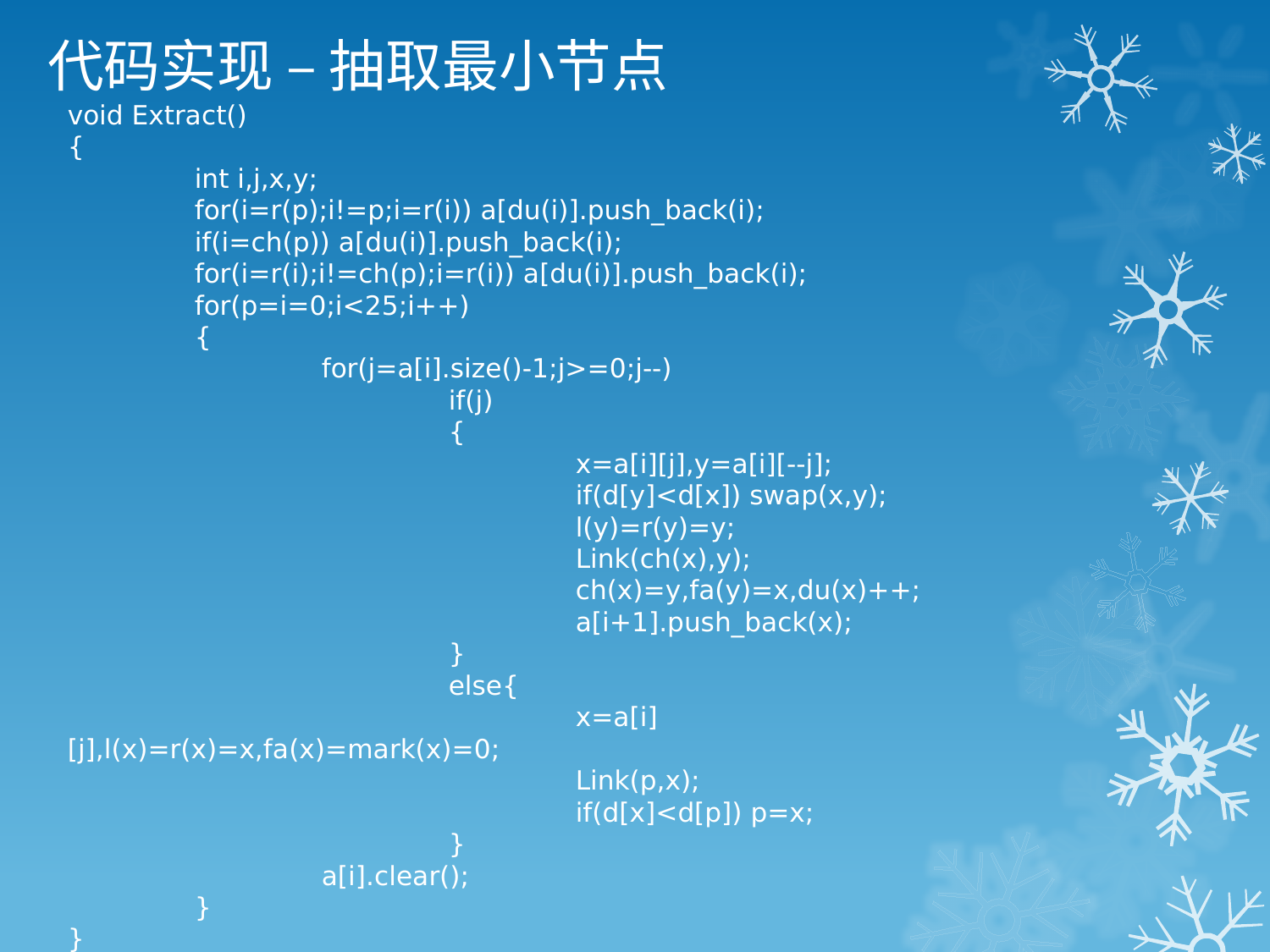

# 代码实现 – 抽取最小节点
void Extract()
{
	int i,j,x,y;
	for(i=r(p);i!=p;i=r(i)) a[du(i)].push_back(i);
	if(i=ch(p)) a[du(i)].push_back(i);
	for(i=r(i);i!=ch(p);i=r(i)) a[du(i)].push_back(i);
	for(p=i=0;i<25;i++)
	{
		for(j=a[i].size()-1;j>=0;j--)
			if(j)
			{
				x=a[i][j],y=a[i][--j];
				if(d[y]<d[x]) swap(x,y);
				l(y)=r(y)=y;
				Link(ch(x),y);
				ch(x)=y,fa(y)=x,du(x)++;
				a[i+1].push_back(x);
			}
			else{
				x=a[i][j],l(x)=r(x)=x,fa(x)=mark(x)=0;
				Link(p,x);
				if(d[x]<d[p]) p=x;
			}
		a[i].clear();
	}
}